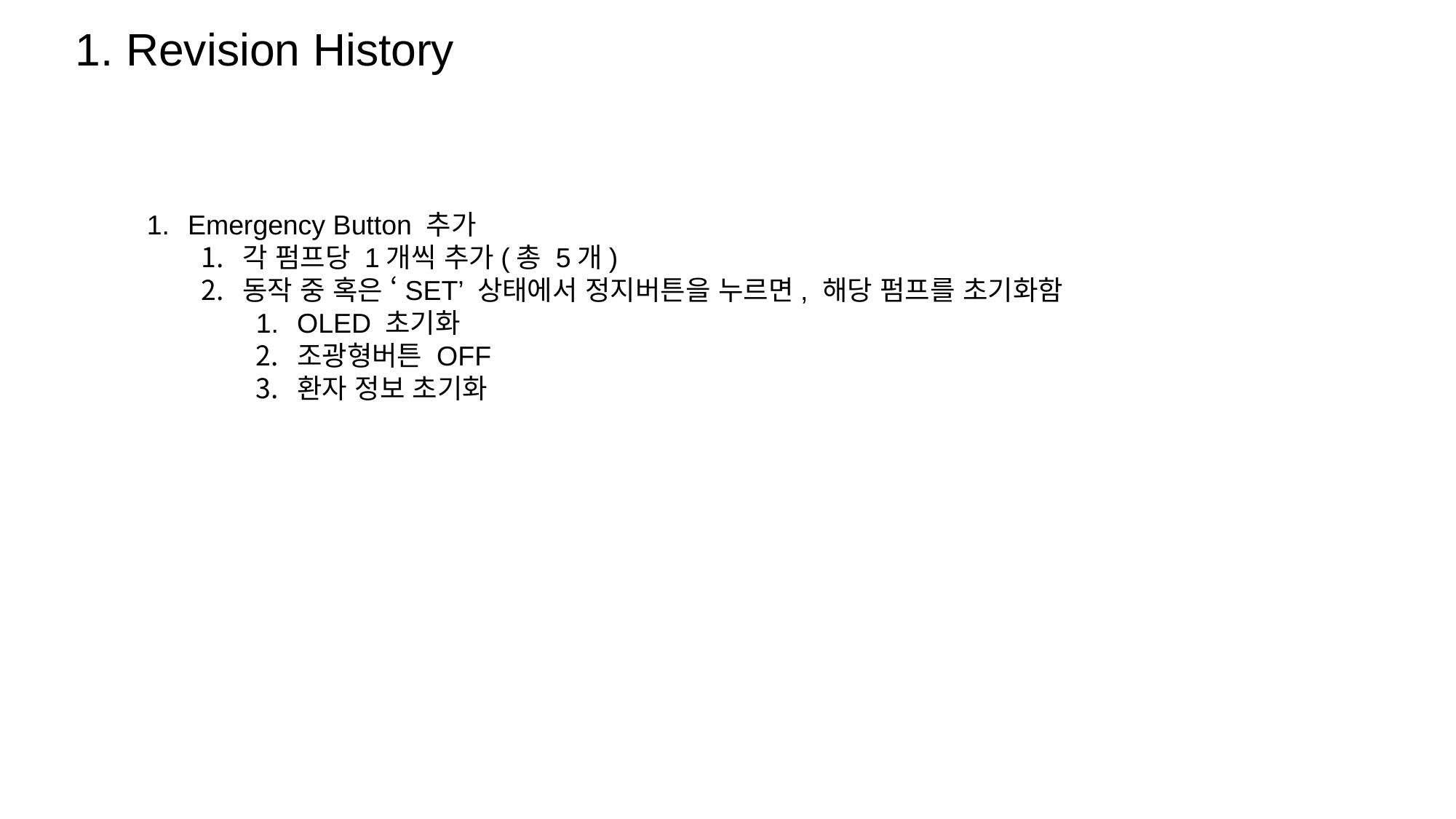

1. Revision History

Emergency Button 추가
각 펌프당 1개씩 추가(총 5개)
동작 중 혹은 ‘SET’ 상태에서 정지버튼을 누르면, 해당 펌프를 초기화함
OLED 초기화
조광형버튼 OFF
환자 정보 초기화